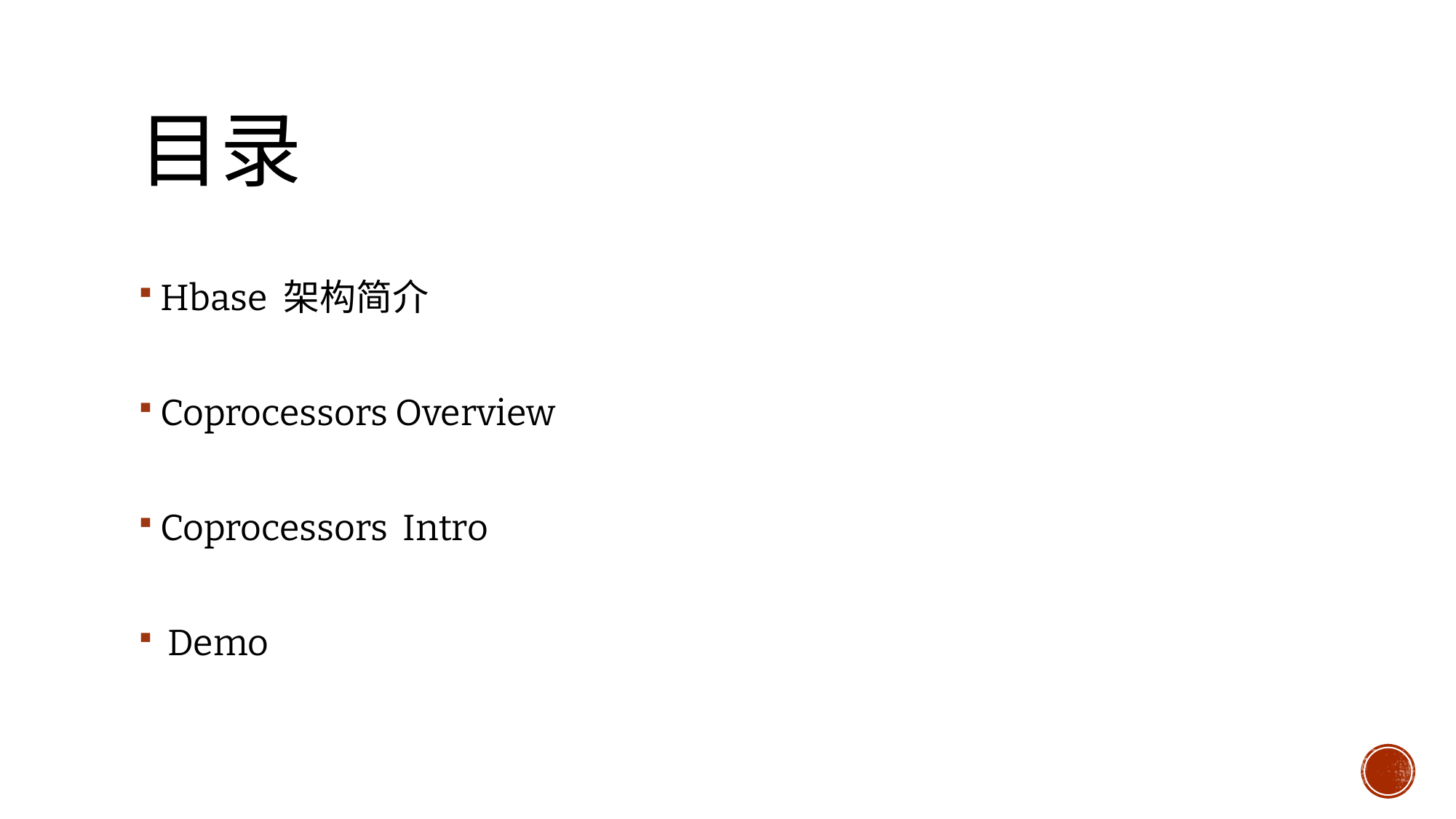

# 目录
Hbase 架构简介

Coprocessors Overview

Coprocessors  Intro

 Demo